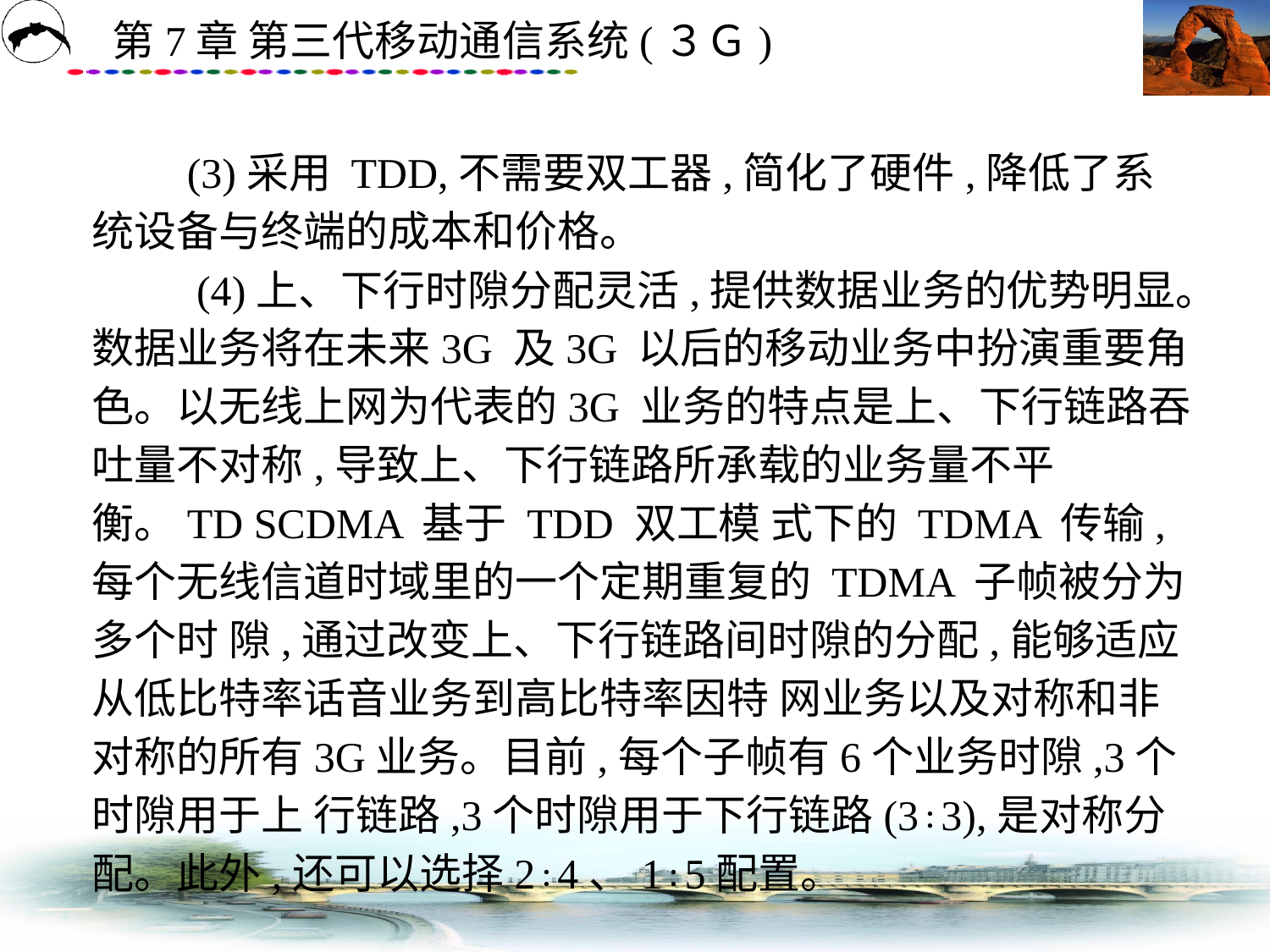

# (3)采用 TDD,不需要双工器,简化了硬件,降低了系统设备与终端的成本和价格。 　　 (4)上、下行时隙分配灵活,提供数据业务的优势明显。数据业务将在未来3G 及3G 以后的移动业务中扮演重要角色。以无线上网为代表的3G 业务的特点是上、下行链路吞 吐量不对称,导致上、下行链路所承载的业务量不平衡。TD SCDMA 基于 TDD 双工模 式下的 TDMA 传输,每个无线信道时域里的一个定期重复的 TDMA 子帧被分为多个时 隙,通过改变上、下行链路间时隙的分配,能够适应从低比特率话音业务到高比特率因特 网业务以及对称和非对称的所有3G业务。目前,每个子帧有6个业务时隙,3个时隙用于上 行链路,3个时隙用于下行链路(3∶3),是对称分配。此外,还可以选择2∶4、1∶5配置。